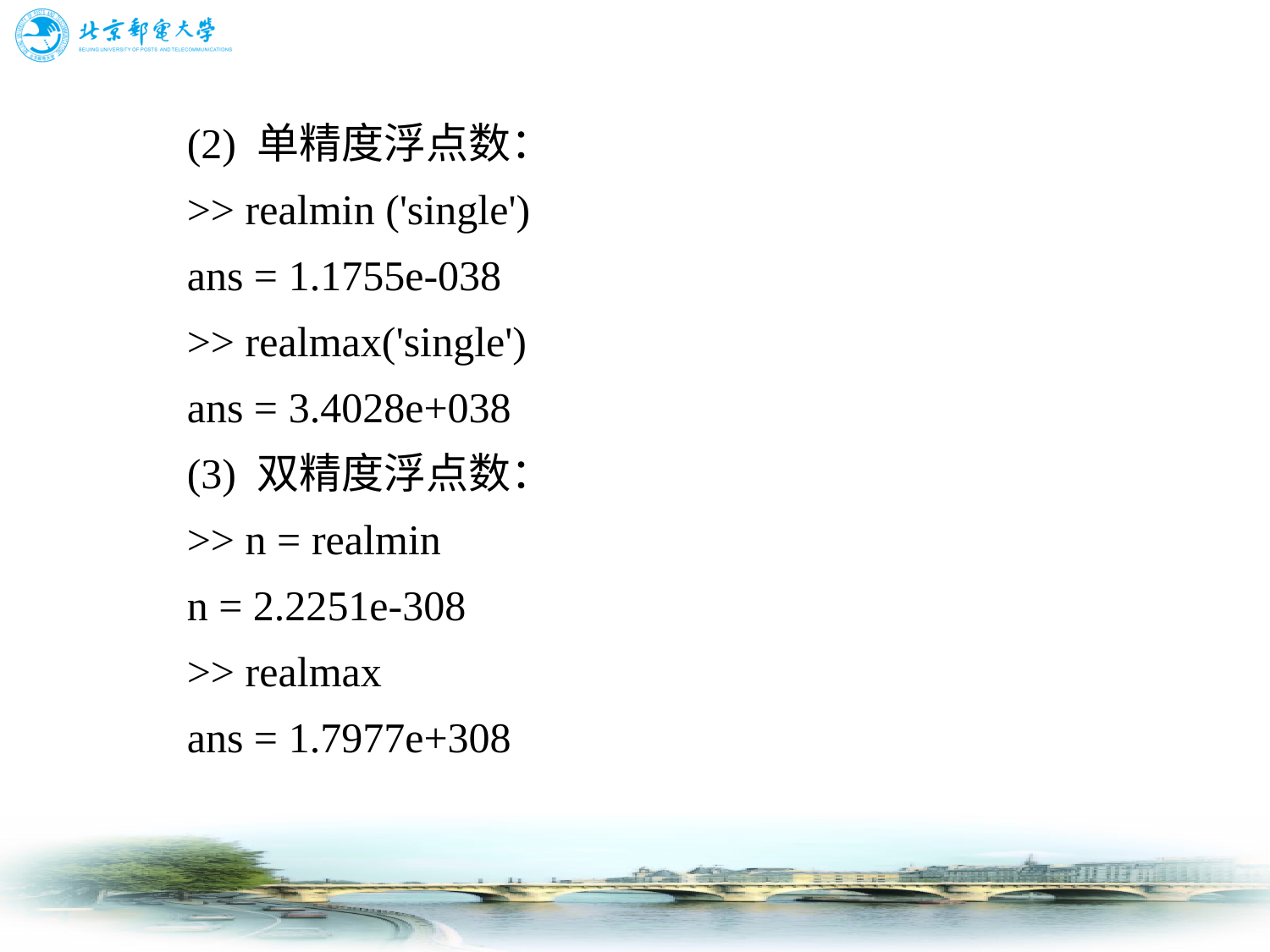

# (2) 单精度浮点数： 　　>> realmin ('single') 　　ans = 1.1755e-038 　　>> realmax('single') 　　ans = 3.4028e+038 　　(3) 双精度浮点数： 　　>> n = realmin 　　n = 2.2251e-308 　　>> realmax 　　ans = 1.7977e+308